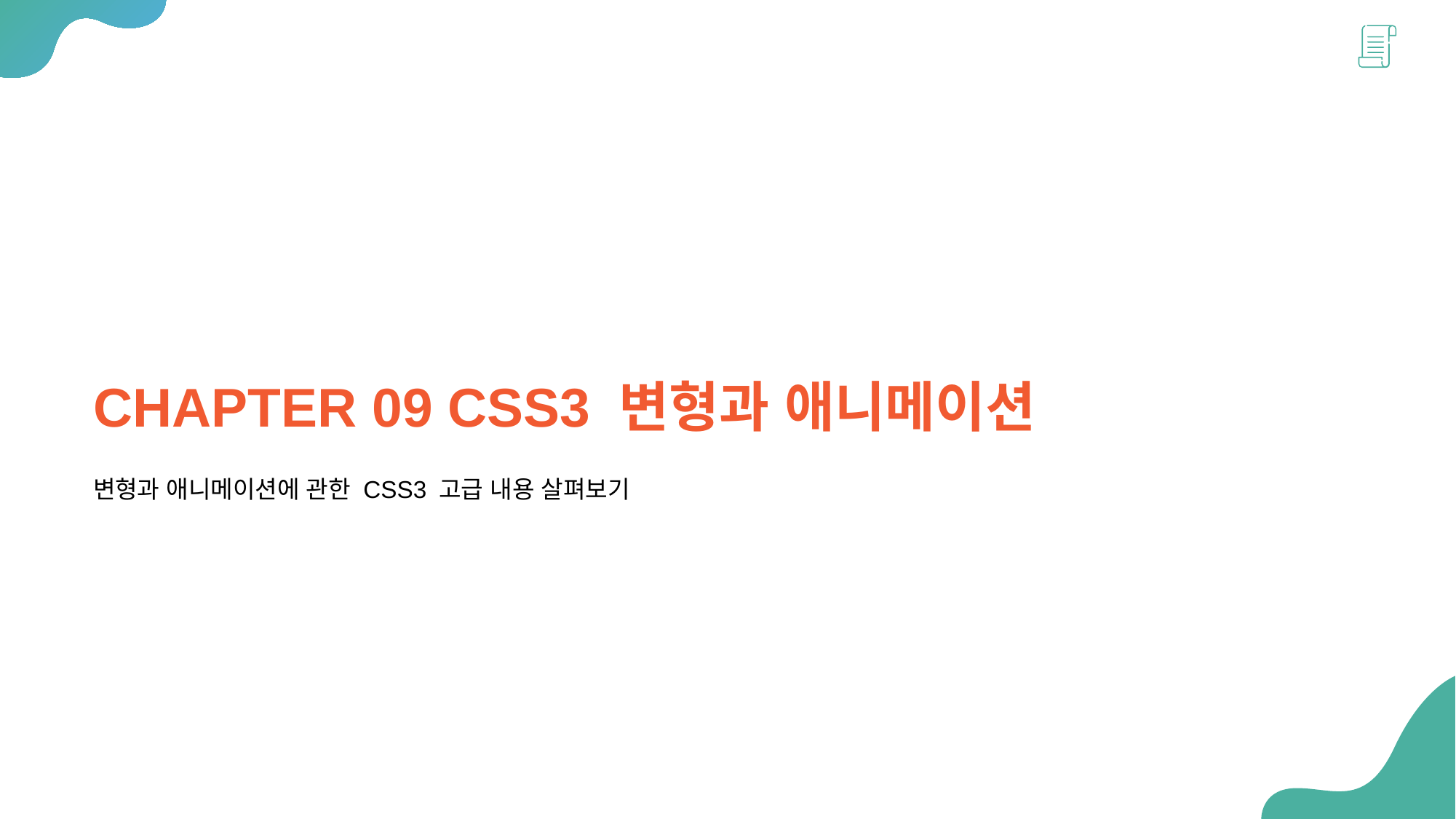

CHAPTER 09 CSS3 변형과 애니메이션
변형과 애니메이션에 관한 CSS3 고급 내용 살펴보기